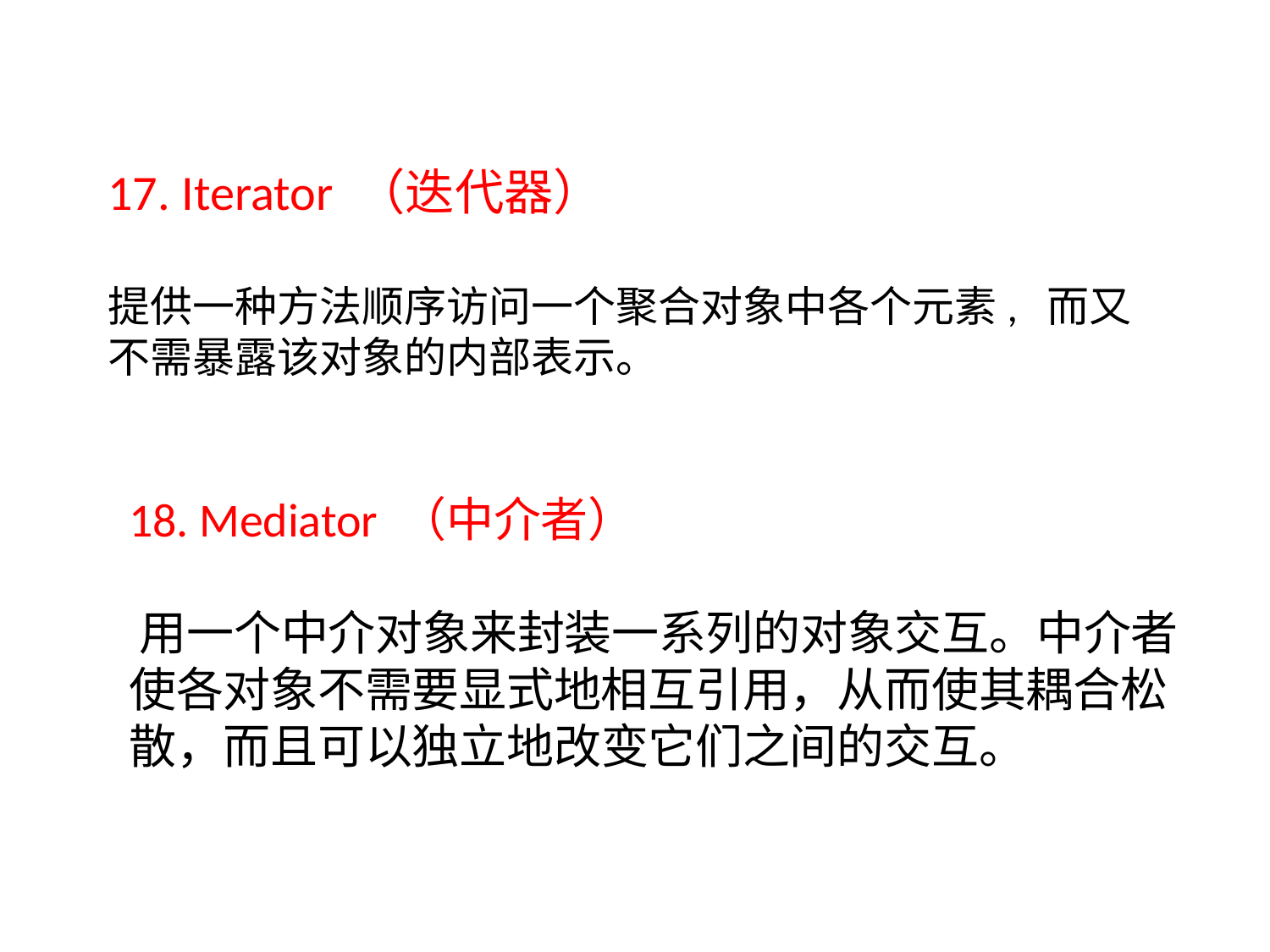

# 17. Iterator （迭代器） 提供一种方法顺序访问一个聚合对象中各个元素,  而又不需暴露该对象的内部表示。
18. Mediator （中介者）
 用一个中介对象来封装一系列的对象交互。中介者使各对象不需要显式地相互引用，从而使其耦合松散，而且可以独立地改变它们之间的交互。